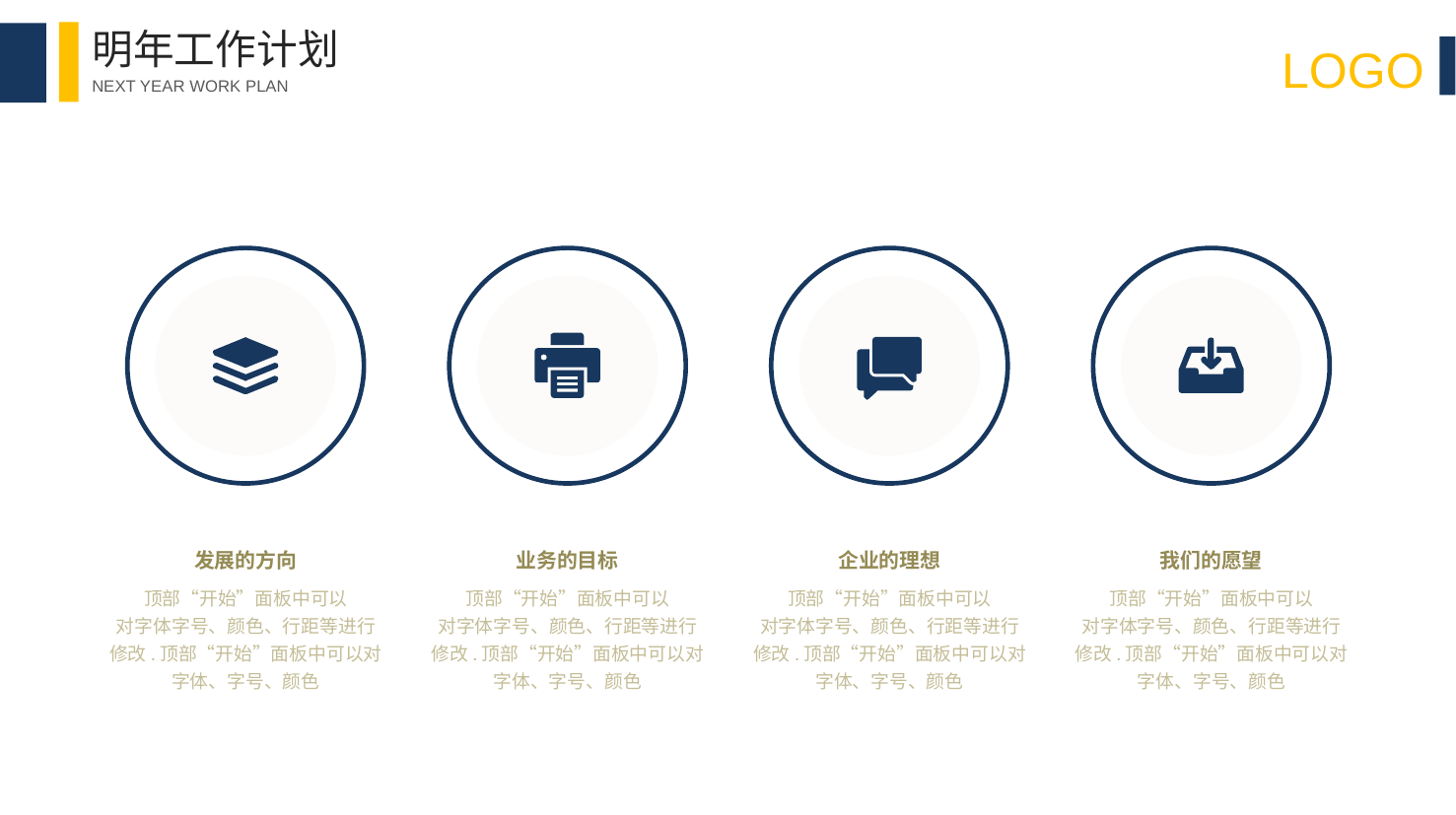

明年工作计划
LOGO

NEXT YEAR WORK PLAN

发展的方向
顶部“开始”面板中可以
对字体字号、颜色、行距等进行修改.顶部“开始”面板中可以对
字体、字号、颜色
业务的目标
顶部“开始”面板中可以
对字体字号、颜色、行距等进行修改.顶部“开始”面板中可以对
字体、字号、颜色
企业的理想
顶部“开始”面板中可以
对字体字号、颜色、行距等进行修改.顶部“开始”面板中可以对
字体、字号、颜色
我们的愿望
顶部“开始”面板中可以
对字体字号、颜色、行距等进行修改.顶部“开始”面板中可以对
字体、字号、颜色